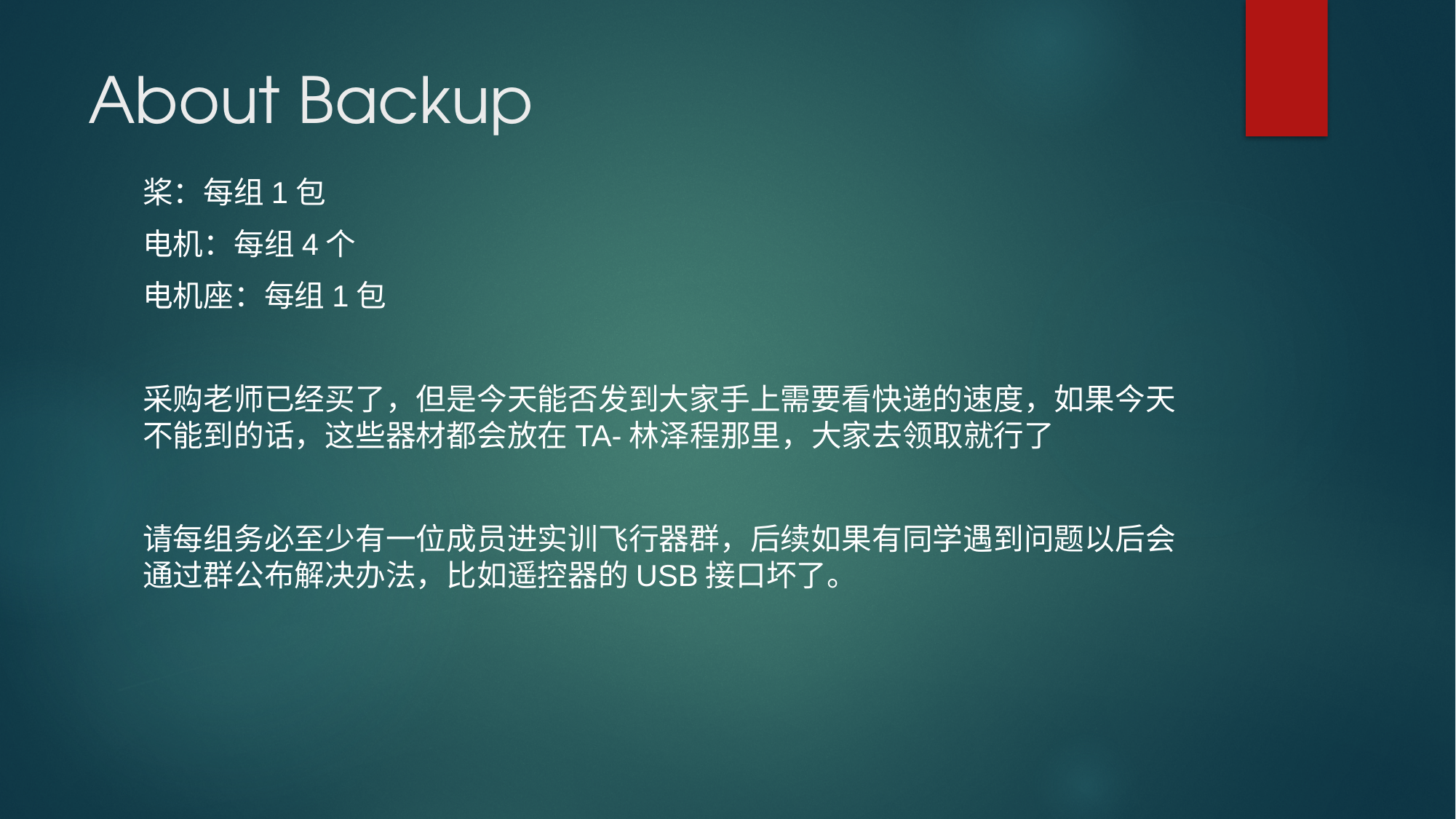

# About Backup
桨：每组1包
电机：每组4个
电机座：每组1包

采购老师已经买了，但是今天能否发到大家手上需要看快递的速度，如果今天不能到的话，这些器材都会放在TA-林泽程那里，大家去领取就行了

请每组务必至少有一位成员进实训飞行器群，后续如果有同学遇到问题以后会通过群公布解决办法，比如遥控器的USB接口坏了。